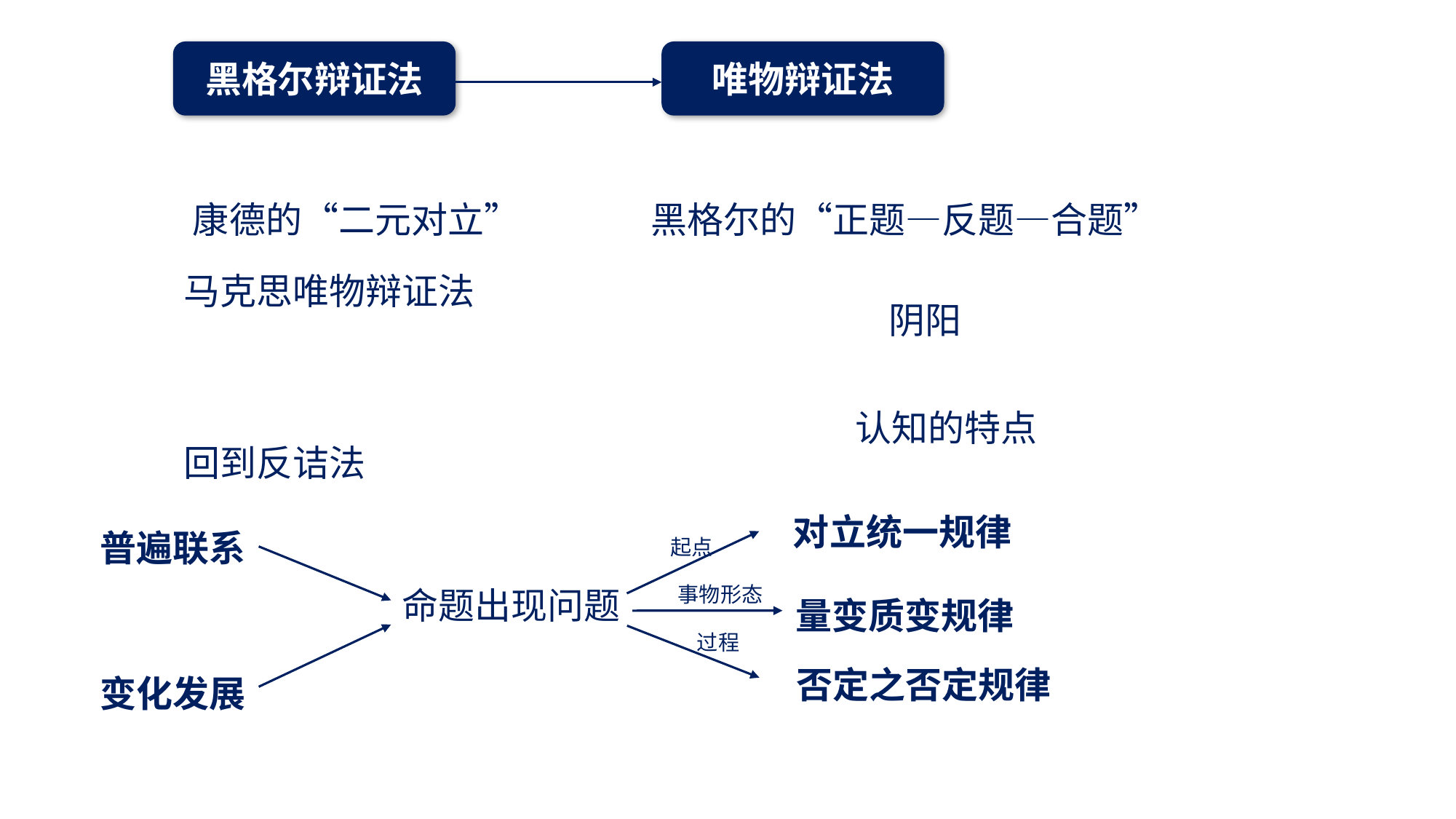

唯物辩证法
黑格尔辩证法
康德的“二元对立”
黑格尔的“正题—反题—合题”
马克思唯物辩证法
阴阳
认知的特点
回到反诘法
对立统一规律
普遍联系
起点
命题出现问题
事物形态
量变质变规律
过程
否定之否定规律
变化发展